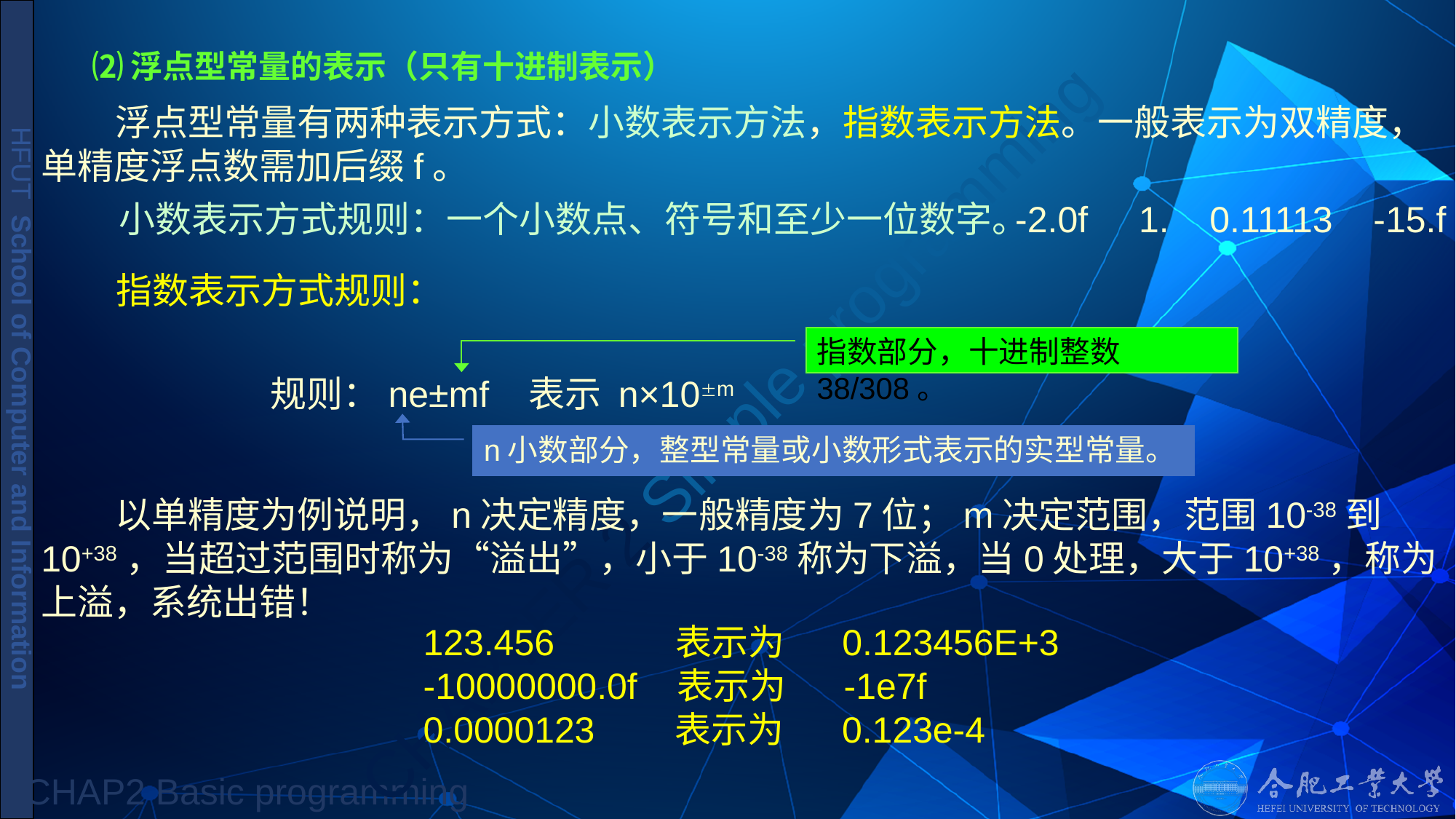

# ⑵浮点型常量的表示（只有十进制表示）
        浮点型常量有两种表示方式：小数表示方法，指数表示方法。一般表示为双精度，单精度浮点数需加后缀f。
小数表示方式规则：一个小数点、符号和至少一位数字。
-2.0f     1.    0.11113    -15.f
指数表示方式规则：
指数部分，十进制整数38/308。
规则：ne±mf   表示 n×10±m
n小数部分，整型常量或小数形式表示的实型常量。
        以单精度为例说明，n决定精度，一般精度为7位；m决定范围，范围10-38到10+38，当超过范围时称为“溢出”，小于10-38称为下溢，当0处理，大于10+38，称为上溢，系统出错！
123.456           表示为      0.123456E+3
-10000000.0f   表示为      -1e7f
0.0000123       表示为      0.123e-4